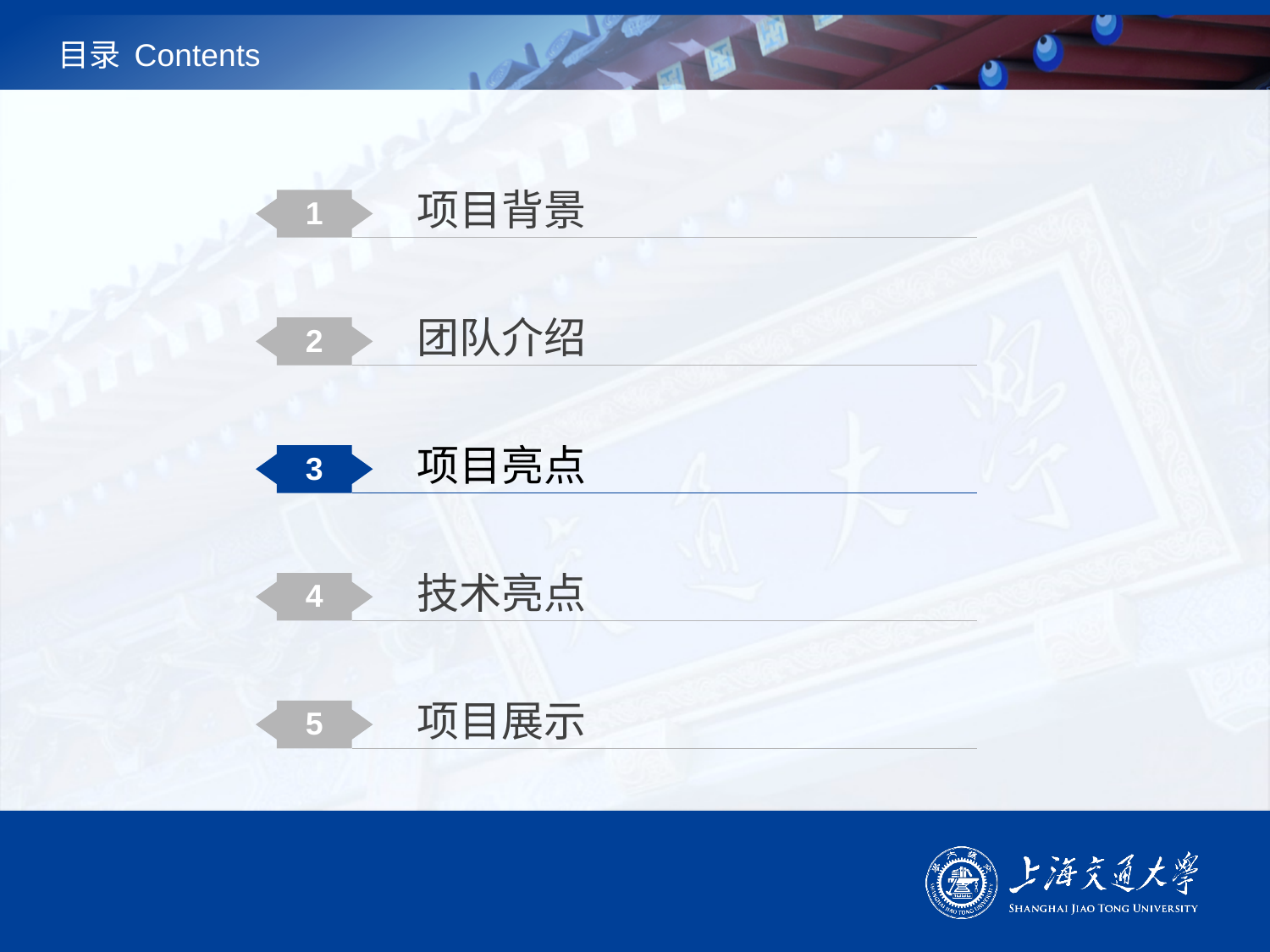

# 目录 Contents
项目背景
1

团队介绍
2

项目亮点
3

技术亮点
4

项目展示
5